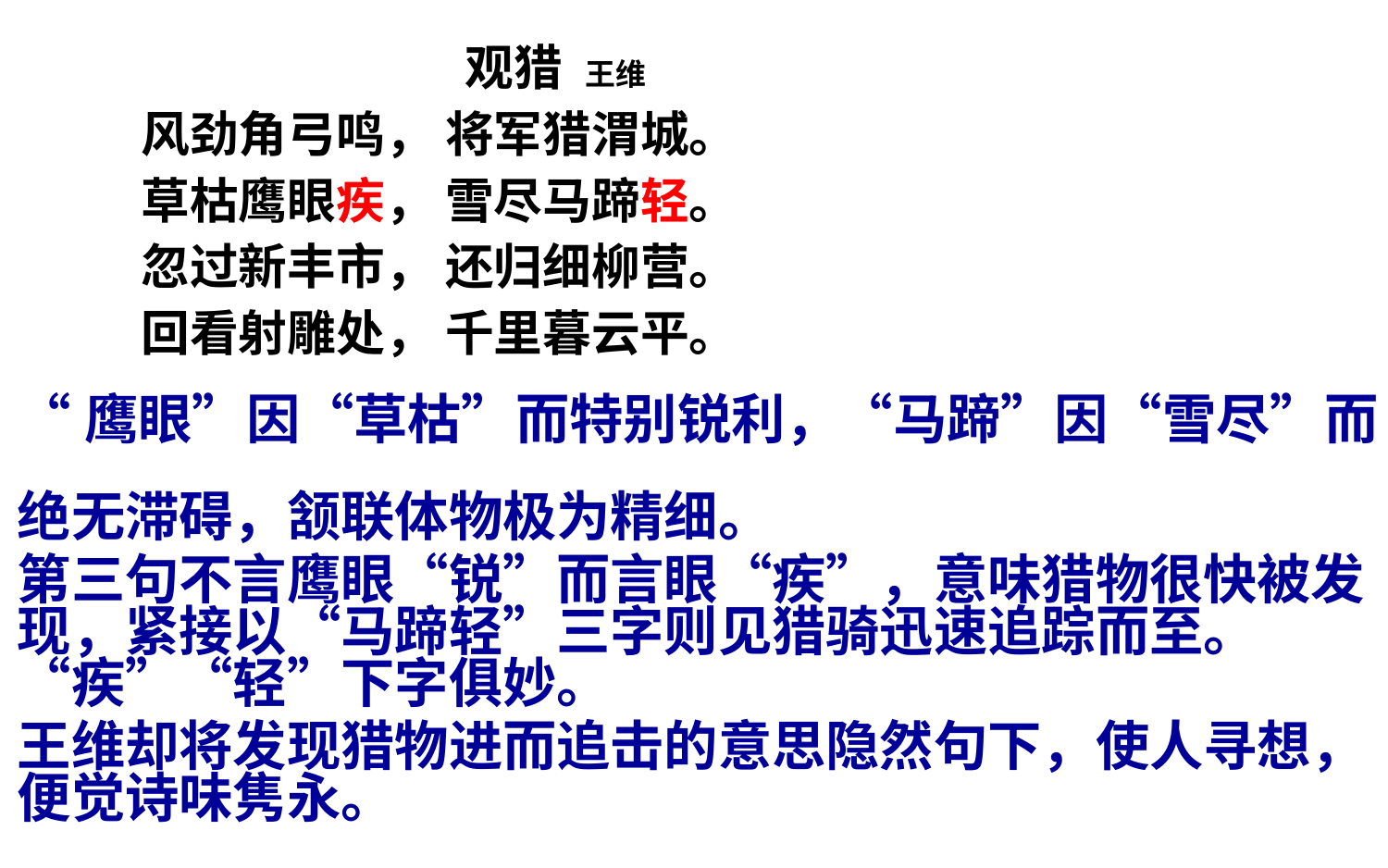

观猎  王维
        风劲角弓鸣， 将军猎渭城。
        草枯鹰眼疾， 雪尽马蹄轻。
        忽过新丰市， 还归细柳营。
        回看射雕处， 千里暮云平。
“鹰眼”因“草枯”而特别锐利，“马蹄”因“雪尽”而绝无滞碍，颔联体物极为精细。
第三句不言鹰眼“锐”而言眼“疾”，意味猎物很快被发现，紧接以“马蹄轻”三字则见猎骑迅速追踪而至。“疾”“轻”下字俱妙。
王维却将发现猎物进而追击的意思隐然句下，使人寻想，便觉诗味隽永。